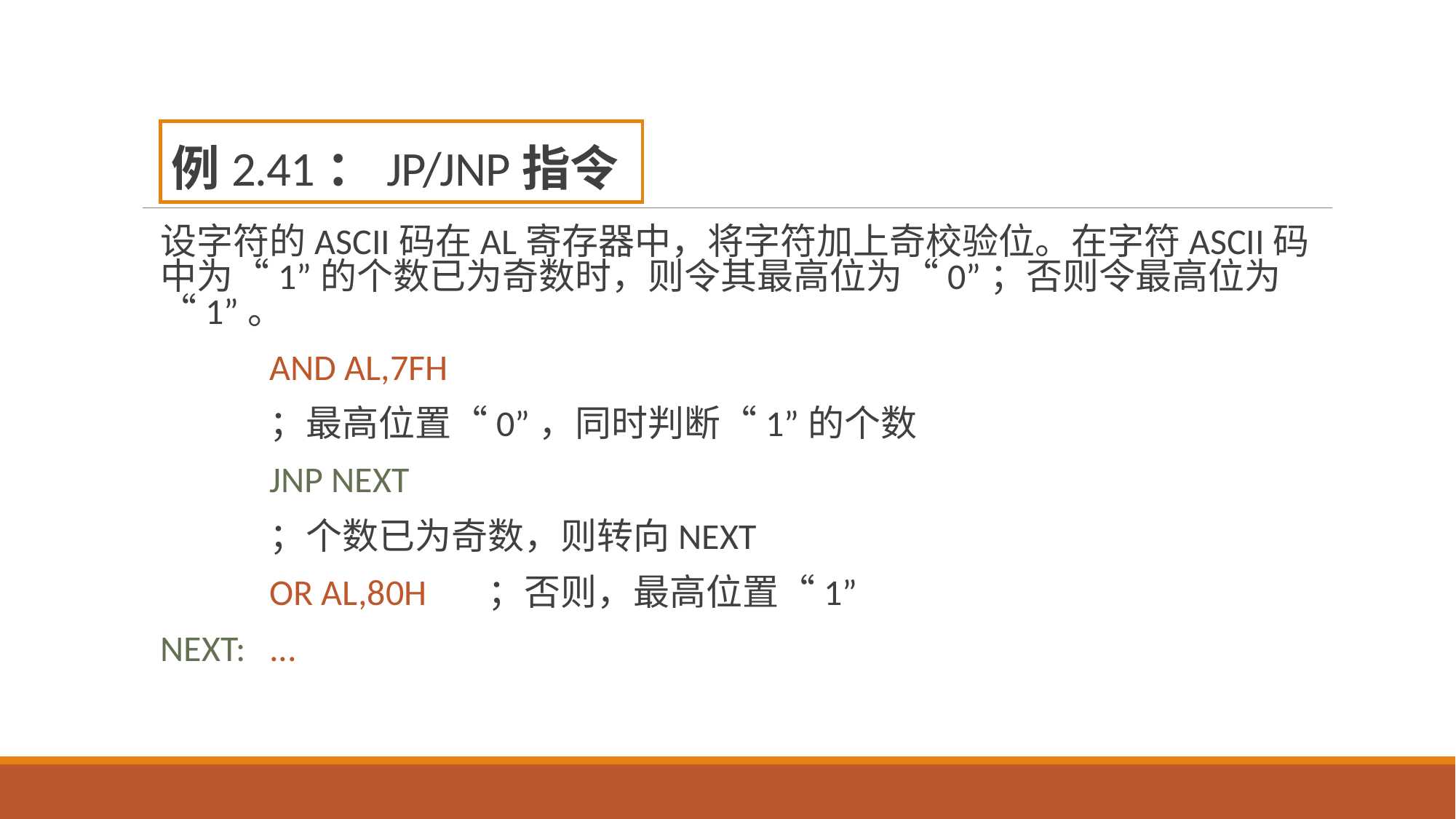

# 例2.41：JP/JNP指令
设字符的ASCII码在AL寄存器中，将字符加上奇校验位。在字符ASCII码中为“1”的个数已为奇数时，则令其最高位为“0”；否则令最高位为“1”。
	AND AL,7FH
	；最高位置“0”，同时判断“1”的个数
	JNP NEXT
	；个数已为奇数，则转向NEXT
	OR AL,80H	；否则，最高位置“1”
NEXT:	...